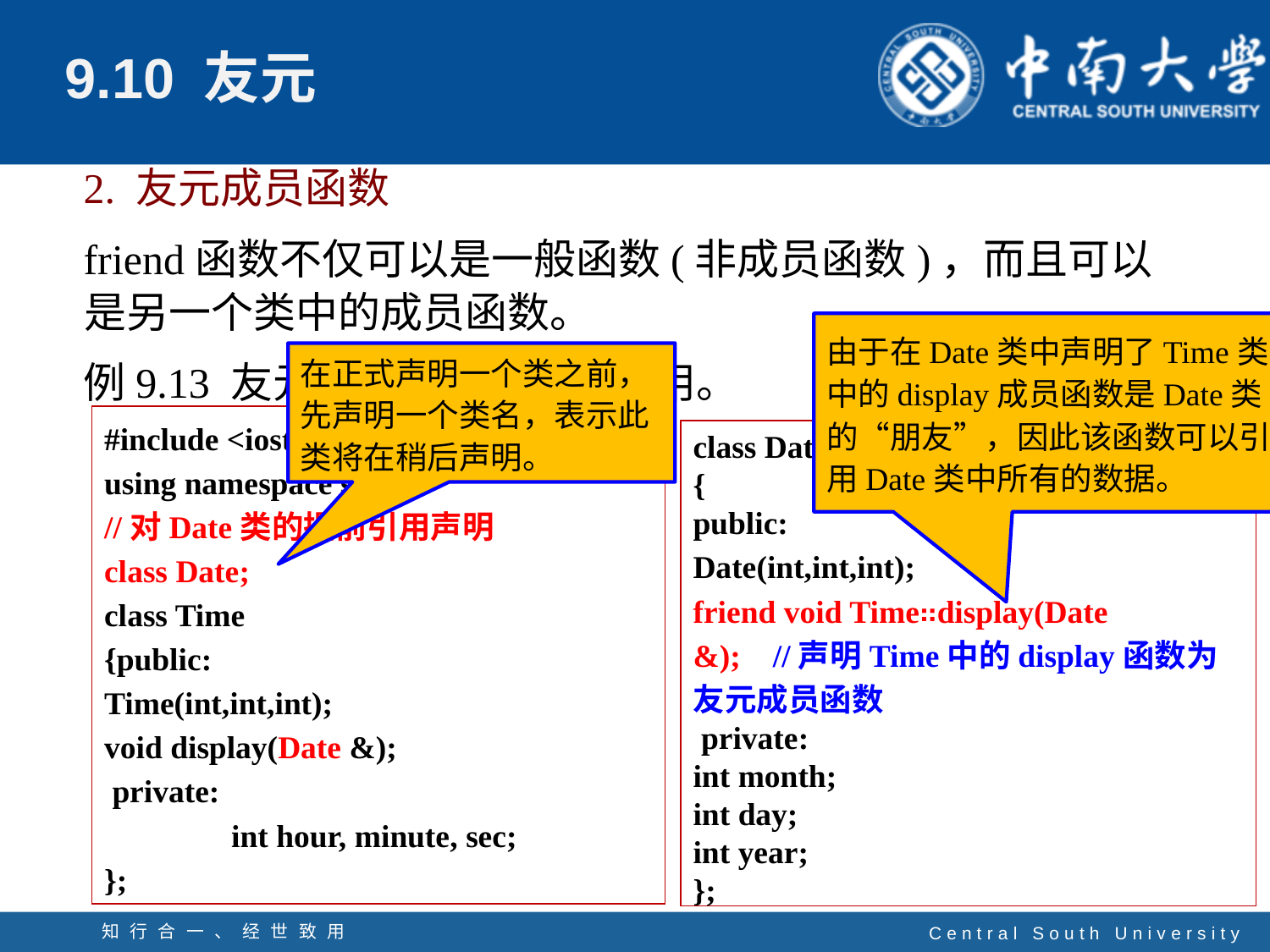

2. 友元成员函数
friend函数不仅可以是一般函数(非成员函数)，而且可以是另一个类中的成员函数。
例9.13 友元成员函数的简单应用。

由于在Date类中声明了Time类中的display成员函数是Date类的“朋友”，因此该函数可以引用Date类中所有的数据。
在正式声明一个类之前，先声明一个类名，表示此类将在稍后声明。
#include <iostream>
using namespace std;
//对Date类的提前引用声明
class Date;
class Time
{public:
Time(int,int,int);
void display(Date &);
 private:
	int hour, minute, sec;
};
class Date                     //声明Date类
{
public:
Date(int,int,int);
friend void Time∷display(Date &);    //声明Time中的display函数为友元成员函数
 private:
int month;
int day;
int year;
};

知行合一、经世致用
自强不息 厚德载物
Central South University